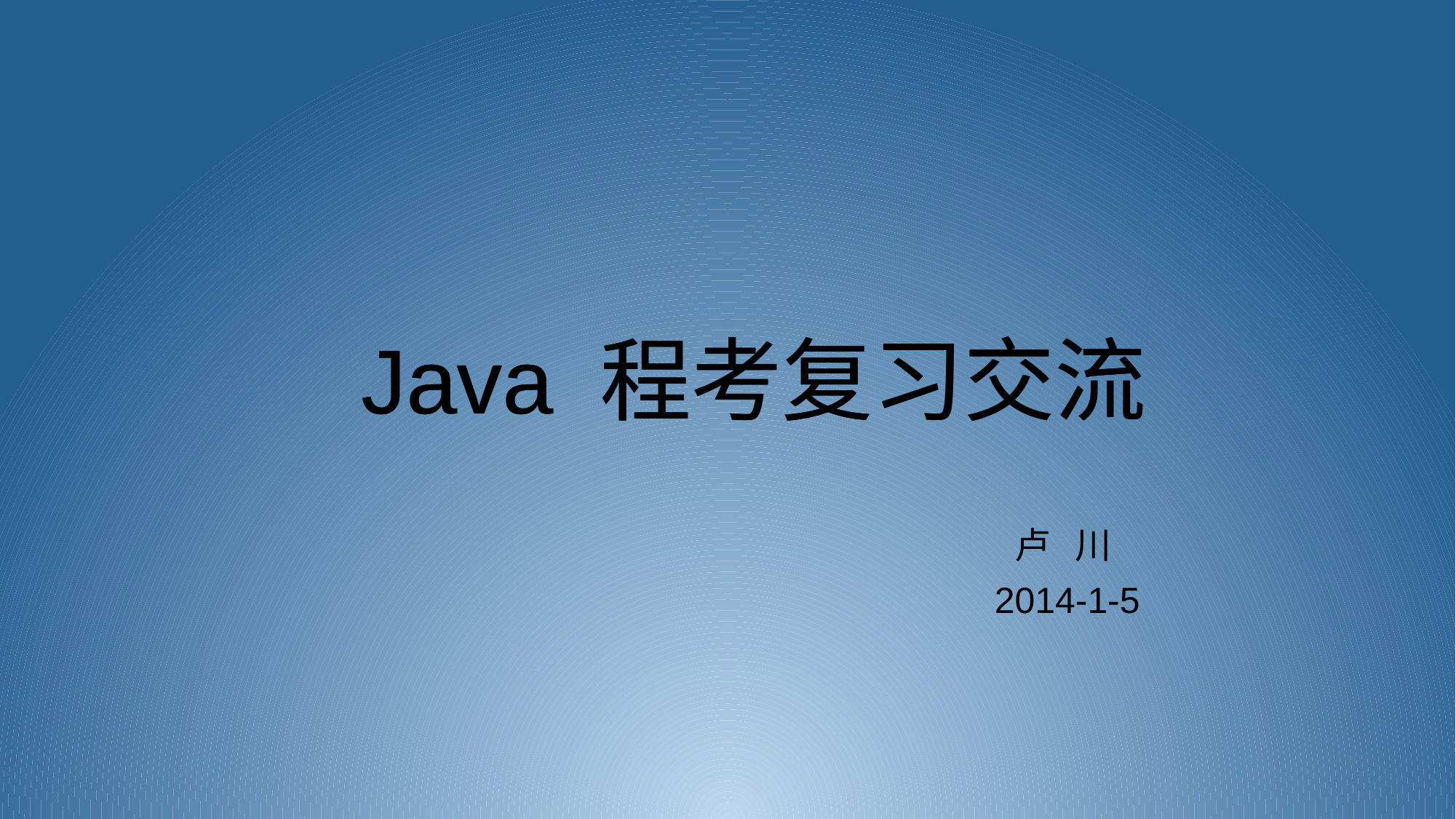

Java 程考复习交流
Java 程考复习交流
卢   川
2014-1-5